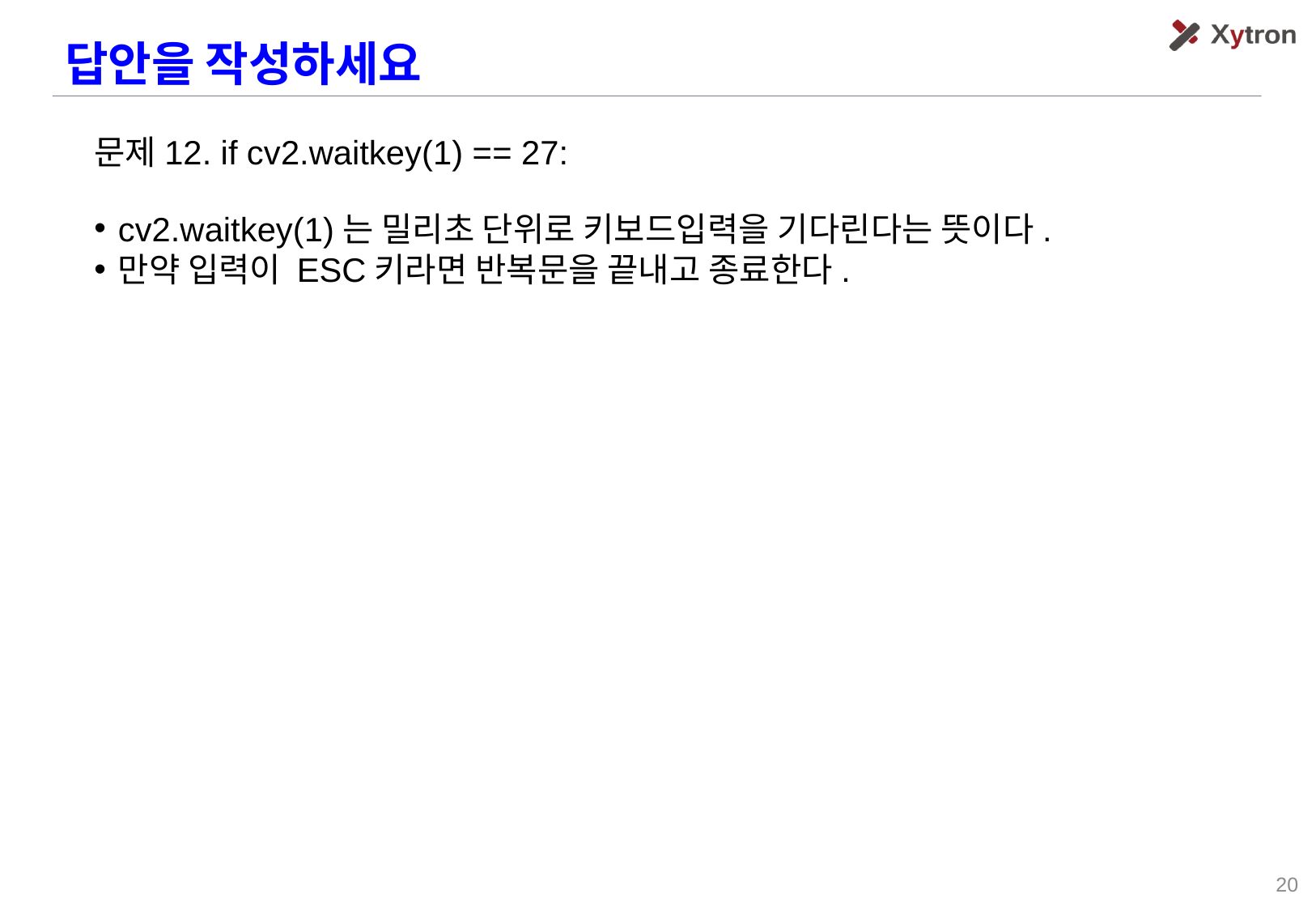

답안을 작성하세요
문제12. if cv2.waitkey(1) == 27:

cv2.waitkey(1)는 밀리초 단위로 키보드입력을 기다린다는 뜻이다.
만약 입력이 ESC키라면 반복문을 끝내고 종료한다.
20